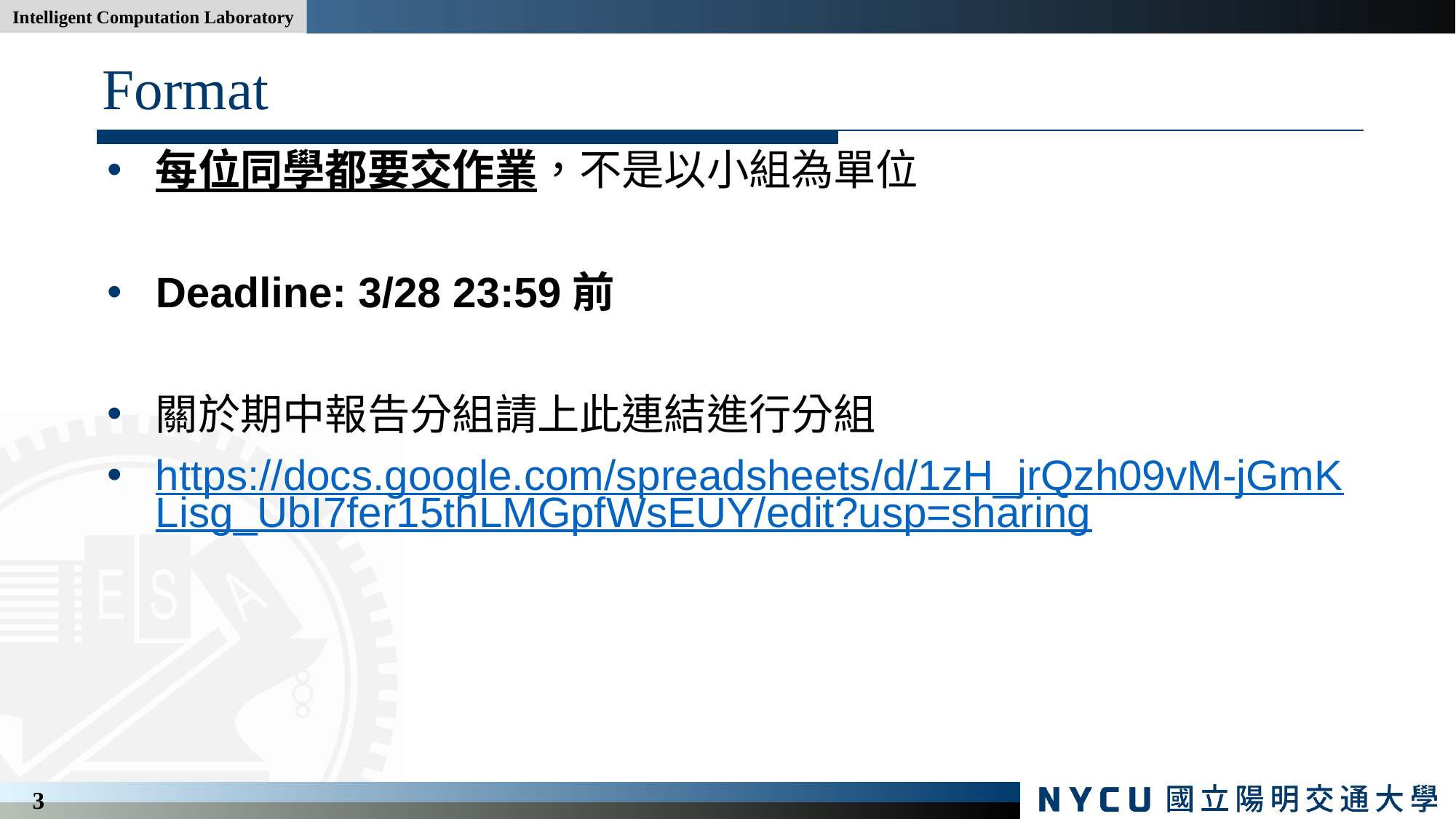

# Format
每位同學都要交作業，不是以小組為單位

Deadline: 3/28 23:59前

關於期中報告分組請上此連結進行分組
https://docs.google.com/spreadsheets/d/1zH_jrQzh09vM-jGmKLisg_UbI7fer15thLMGpfWsEUY/edit?usp=sharing

3